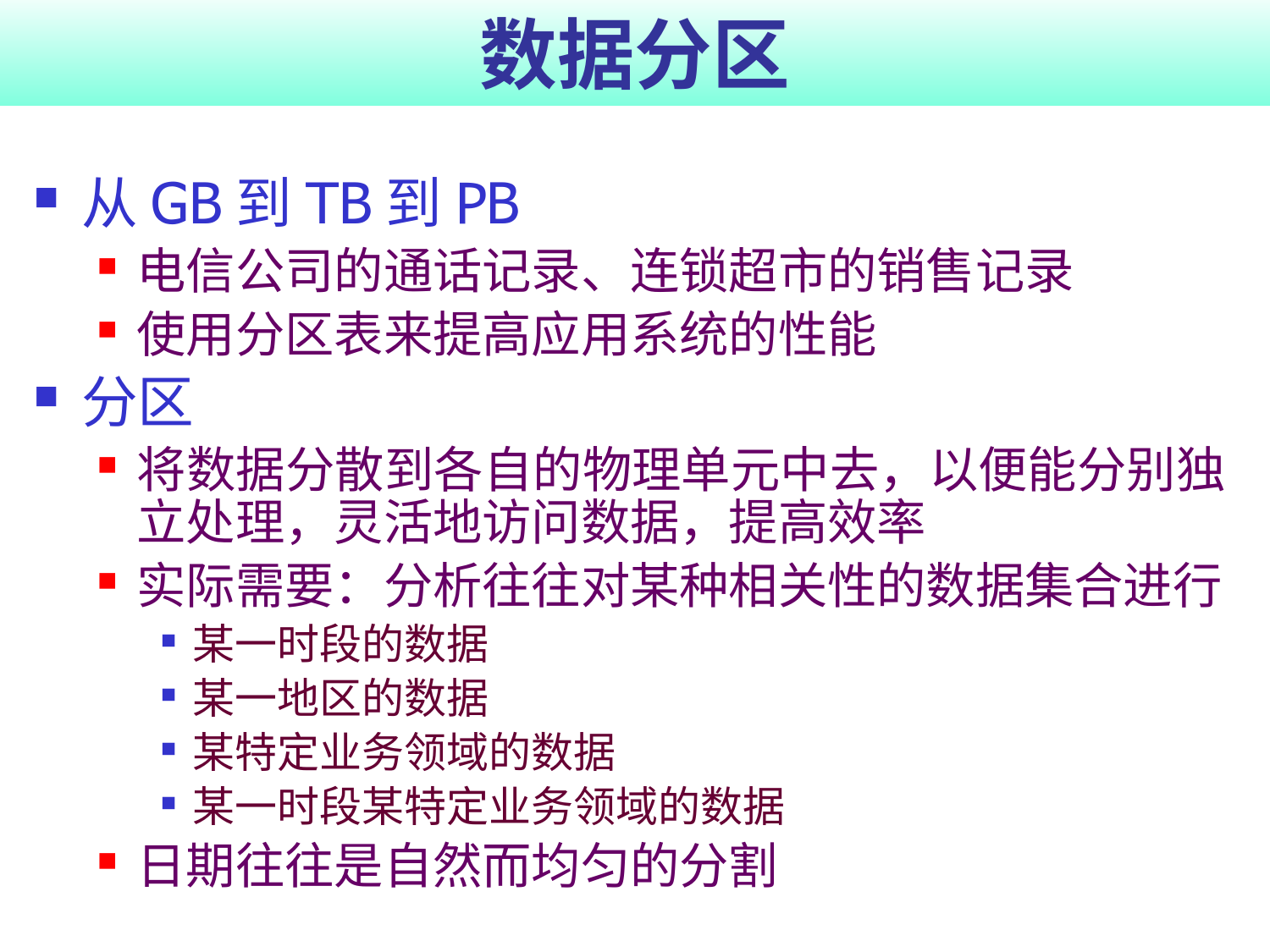

# 数据分区
从GB到TB到PB
电信公司的通话记录、连锁超市的销售记录
使用分区表来提高应用系统的性能
分区
将数据分散到各自的物理单元中去，以便能分别独立处理，灵活地访问数据，提高效率
实际需要：分析往往对某种相关性的数据集合进行
某一时段的数据
某一地区的数据
某特定业务领域的数据
某一时段某特定业务领域的数据
日期往往是自然而均匀的分割